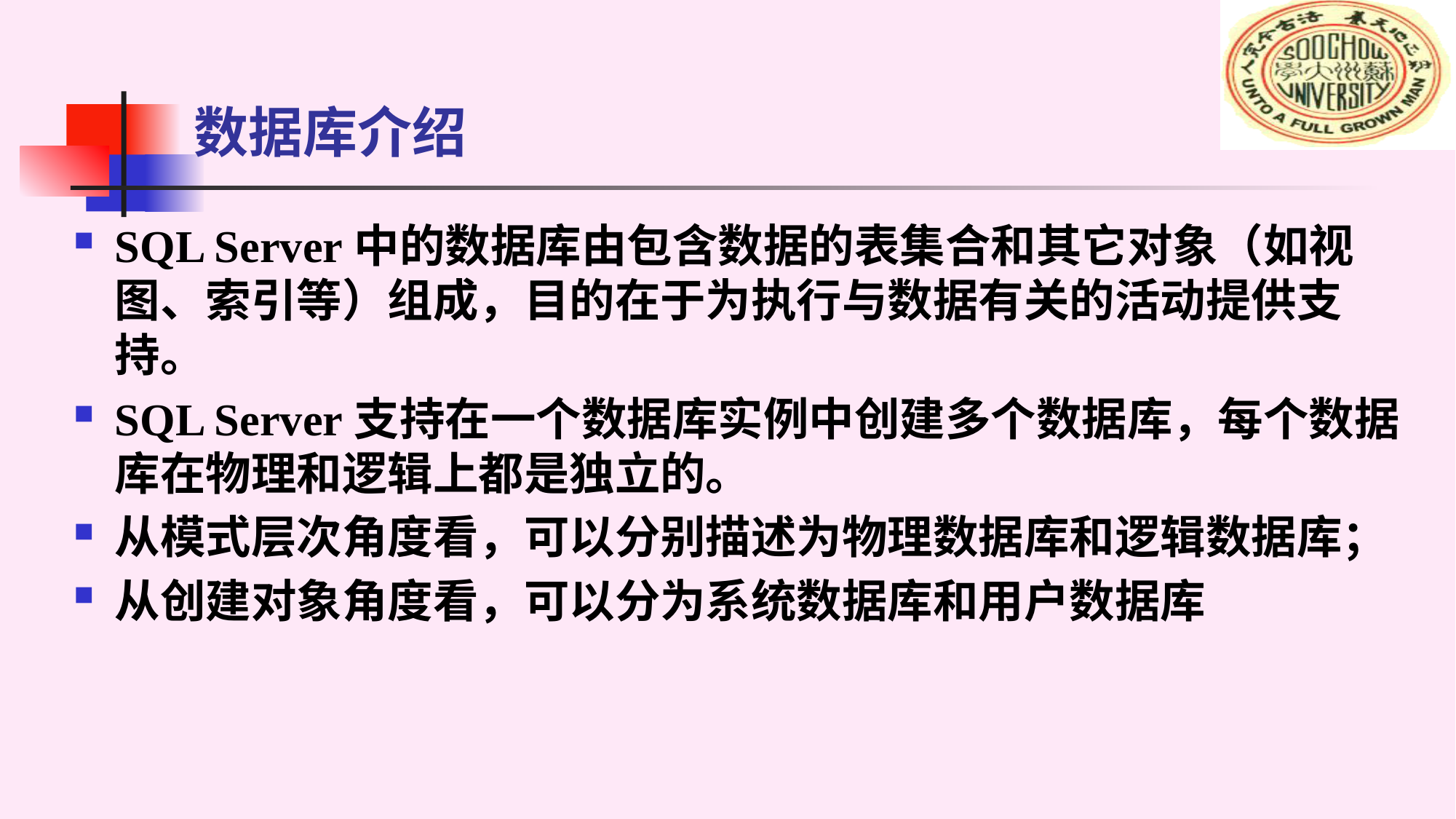

# 数据库介绍
SQL Server中的数据库由包含数据的表集合和其它对象（如视图、索引等）组成，目的在于为执行与数据有关的活动提供支持。
SQL Server支持在一个数据库实例中创建多个数据库，每个数据库在物理和逻辑上都是独立的。
从模式层次角度看，可以分别描述为物理数据库和逻辑数据库；
从创建对象角度看，可以分为系统数据库和用户数据库